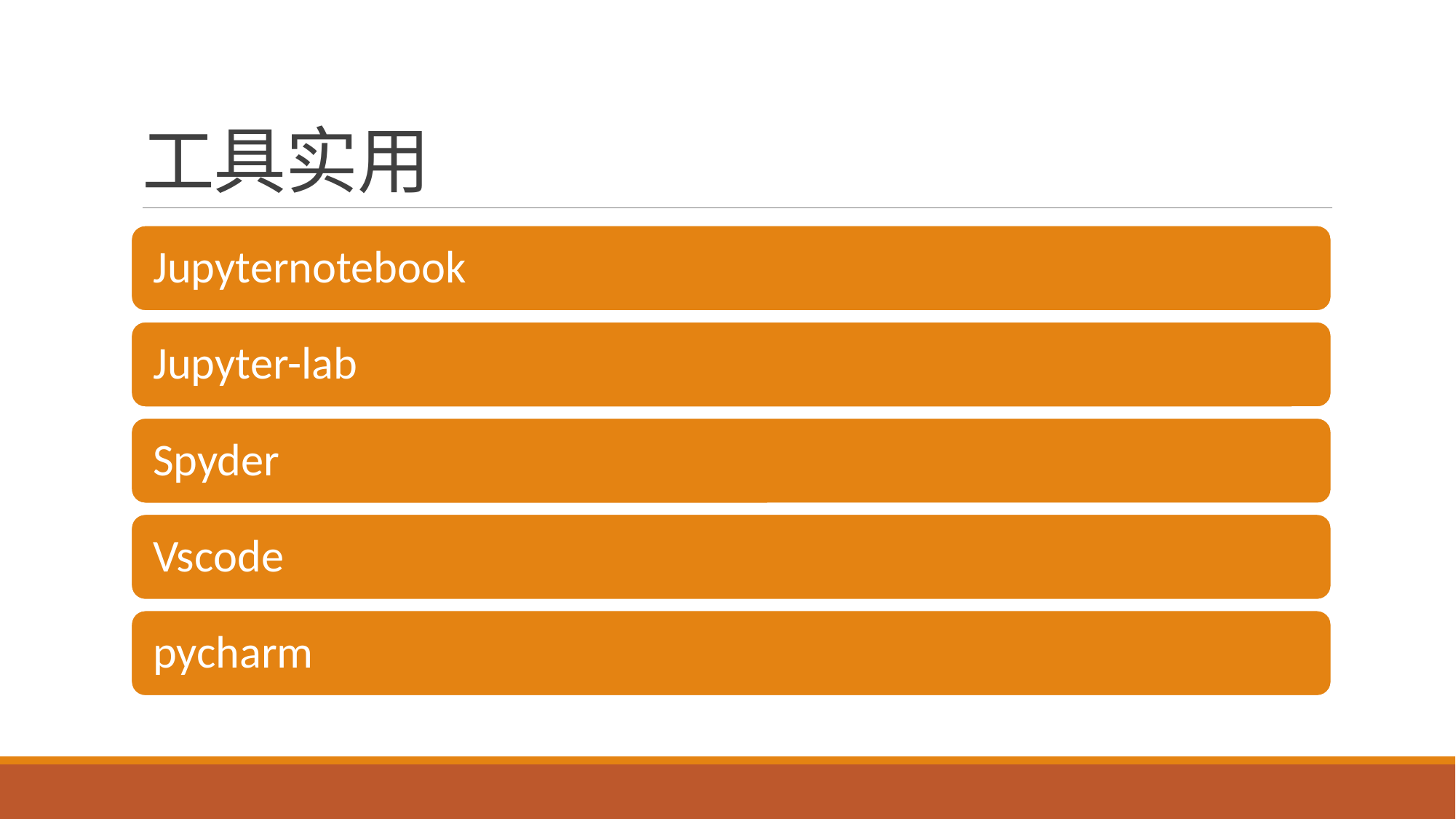

# 工具实用
Jupyternotebook
Jupyter-lab
Spyder
Vscode
pycharm